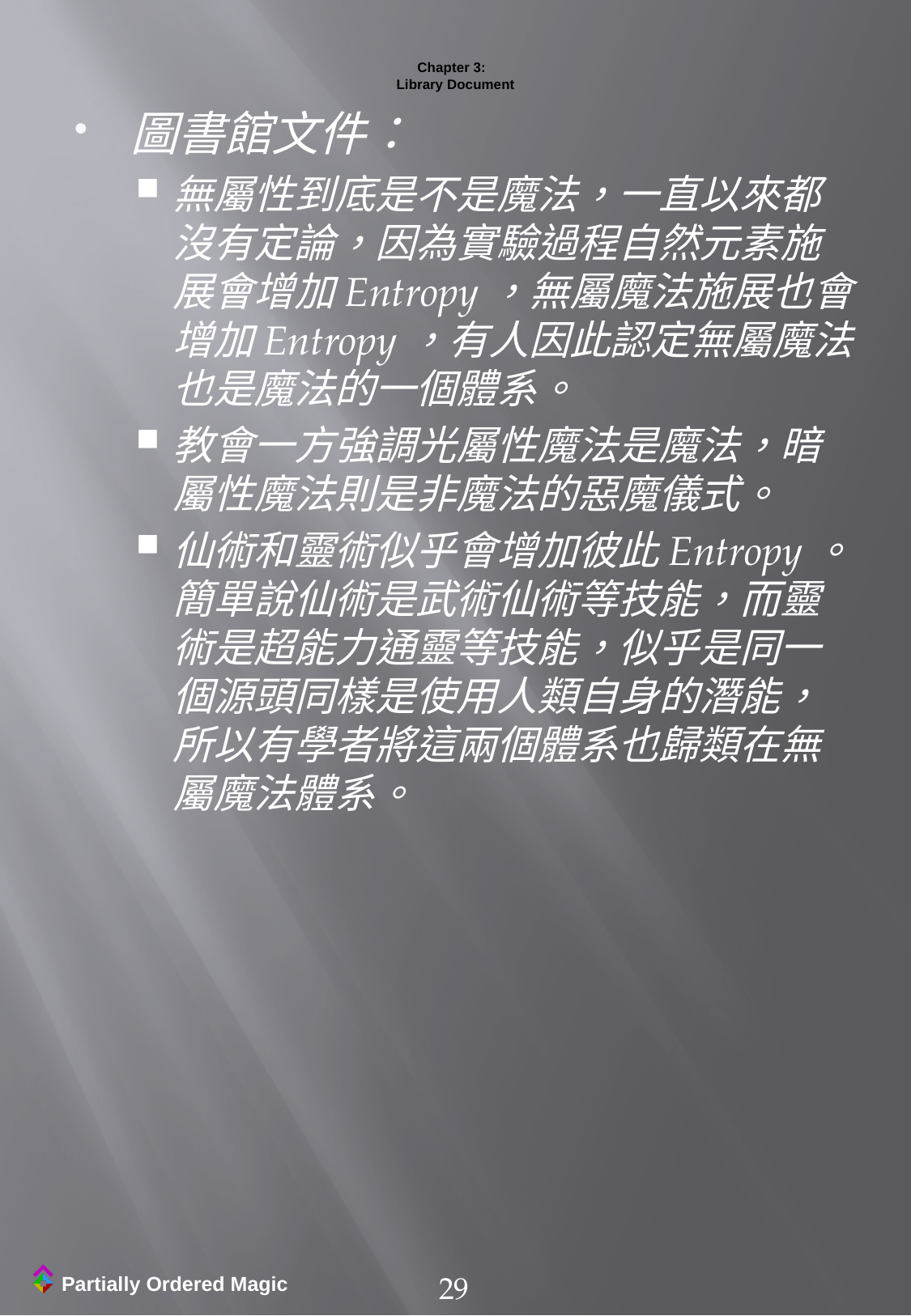

# Chapter 3: Library Document
圖書館文件：
無屬性到底是不是魔法，一直以來都沒有定論，因為實驗過程自然元素施展會增加Entropy，無屬魔法施展也會增加Entropy，有人因此認定無屬魔法也是魔法的一個體系。
教會一方強調光屬性魔法是魔法，暗屬性魔法則是非魔法的惡魔儀式。
仙術和靈術似乎會增加彼此Entropy。簡單說仙術是武術仙術等技能，而靈術是超能力通靈等技能，似乎是同一個源頭同樣是使用人類自身的潛能，所以有學者將這兩個體系也歸類在無屬魔法體系。